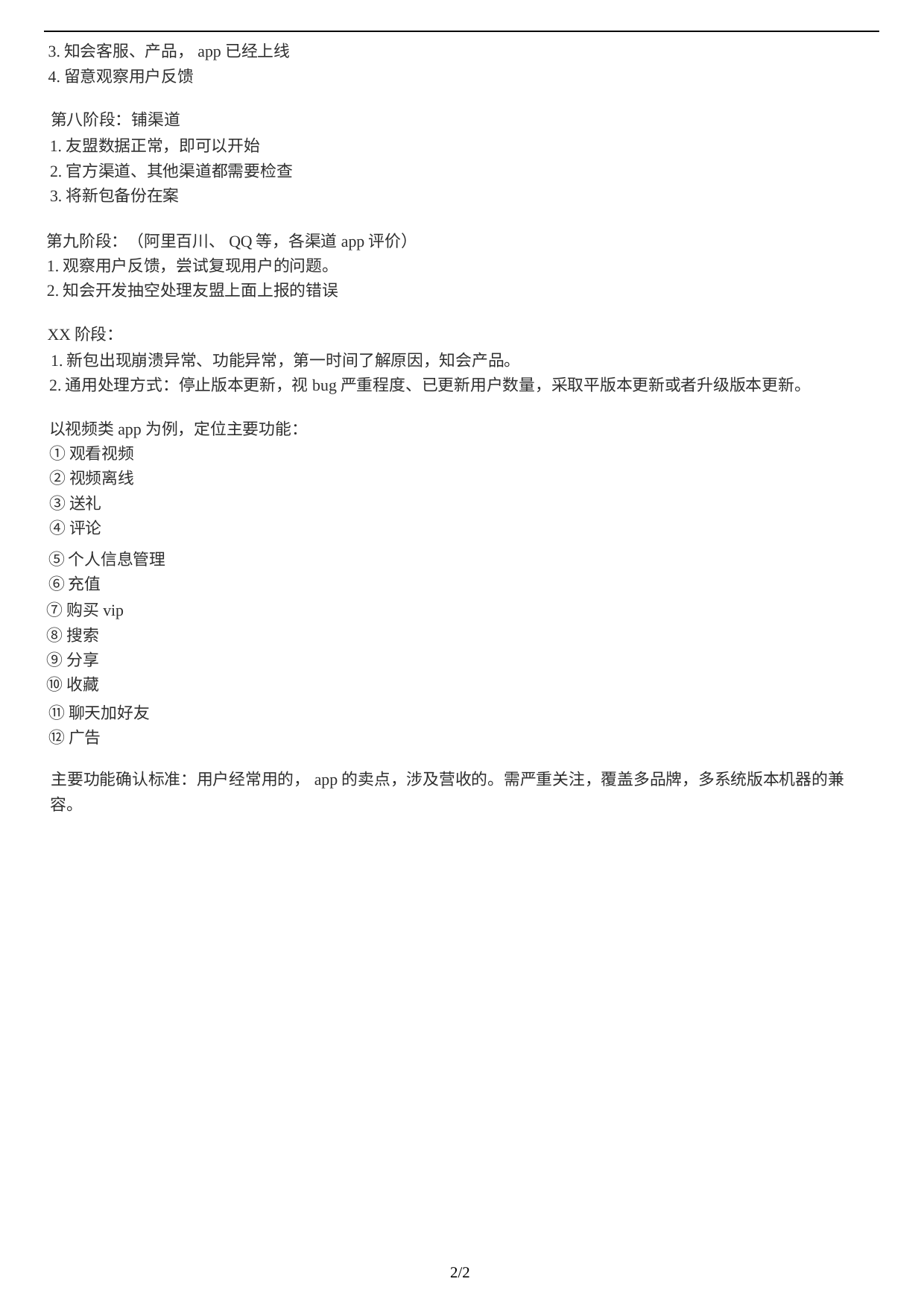

3.知会客服、产品，app已经上线
4.留意观察⽤户反馈
第⼋阶段：铺渠道
1.友盟数据正常，即可以开始
2.官⽅渠道、其他渠道都需要检查
3.将新包备份在案
第九阶段：（阿⾥百川、QQ等，各渠道app评价）
1.观察⽤户反馈，尝试复现⽤户的问题。
2.知会开发抽空处理友盟上⾯上报的错误
XX阶段：
1.新包出现崩溃异常、功能异常，第⼀时间了解原因，知会产品。
2.通⽤处理⽅式：停⽌版本更新，视bug严重程度、已更新⽤户数量，采取平版本更新或者升级版本更新。
以视频类app为例，定位主要功能：
①观看视频
②视频离线
③送礼
④评论
⑤个⼈信息管理
⑥充值
⑦购买vip
⑧搜索
⑨分享
⑩收藏
⑪聊天加好友
⑫⼴告
主要功能确认标准：⽤户经常⽤的，app的卖点，涉及营收的。需严重关注，覆盖多品牌，多系统版本机器的兼
容。
2/2